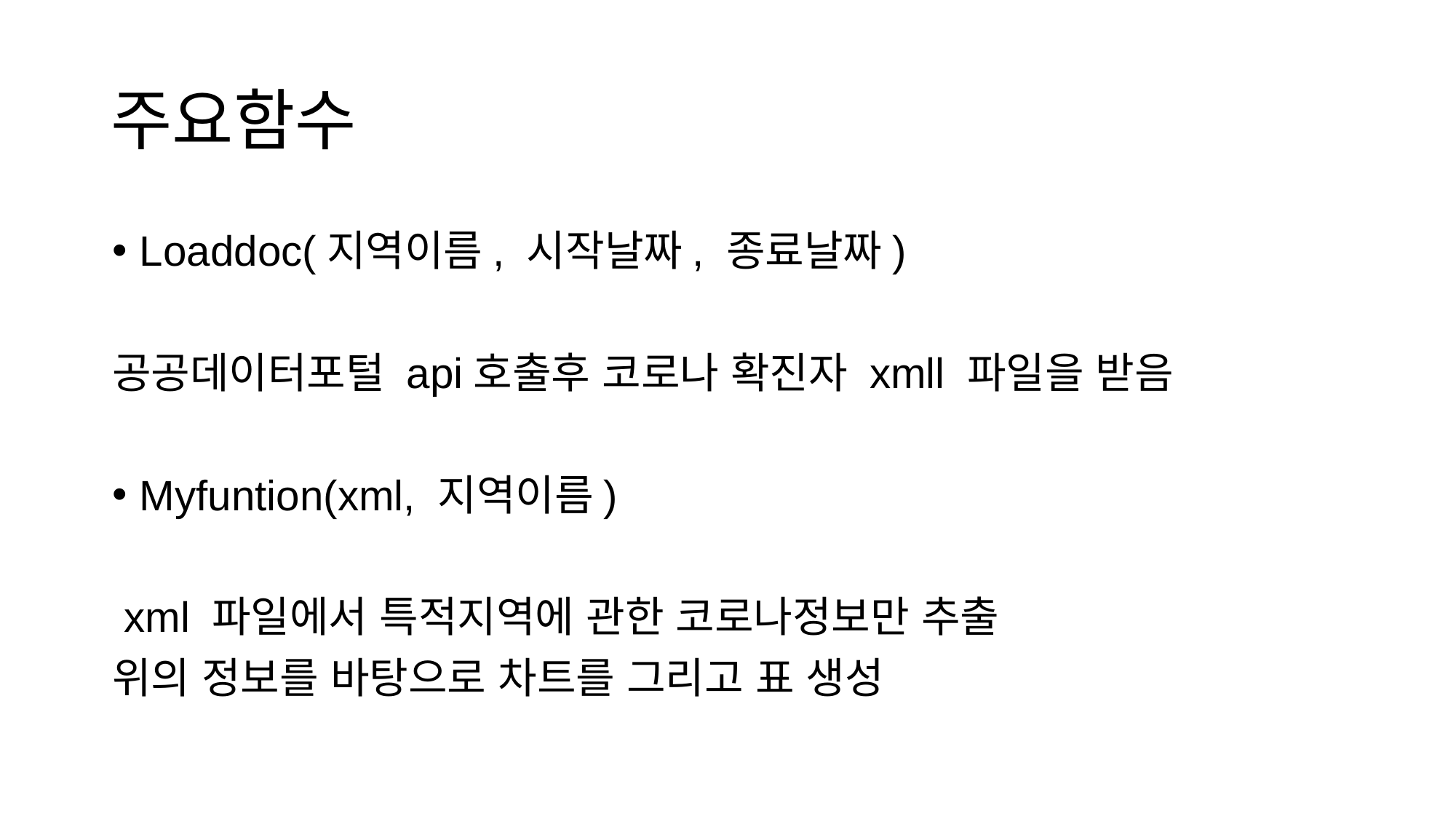

# 주요함수
Loaddoc(지역이름, 시작날짜, 종료날짜)

공공데이터포털 api호출후 코로나 확진자 xmll 파일을 받음

Myfuntion(xml, 지역이름)

 xml 파일에서 특적지역에 관한 코로나정보만 추출
위의 정보를 바탕으로 차트를 그리고 표 생성